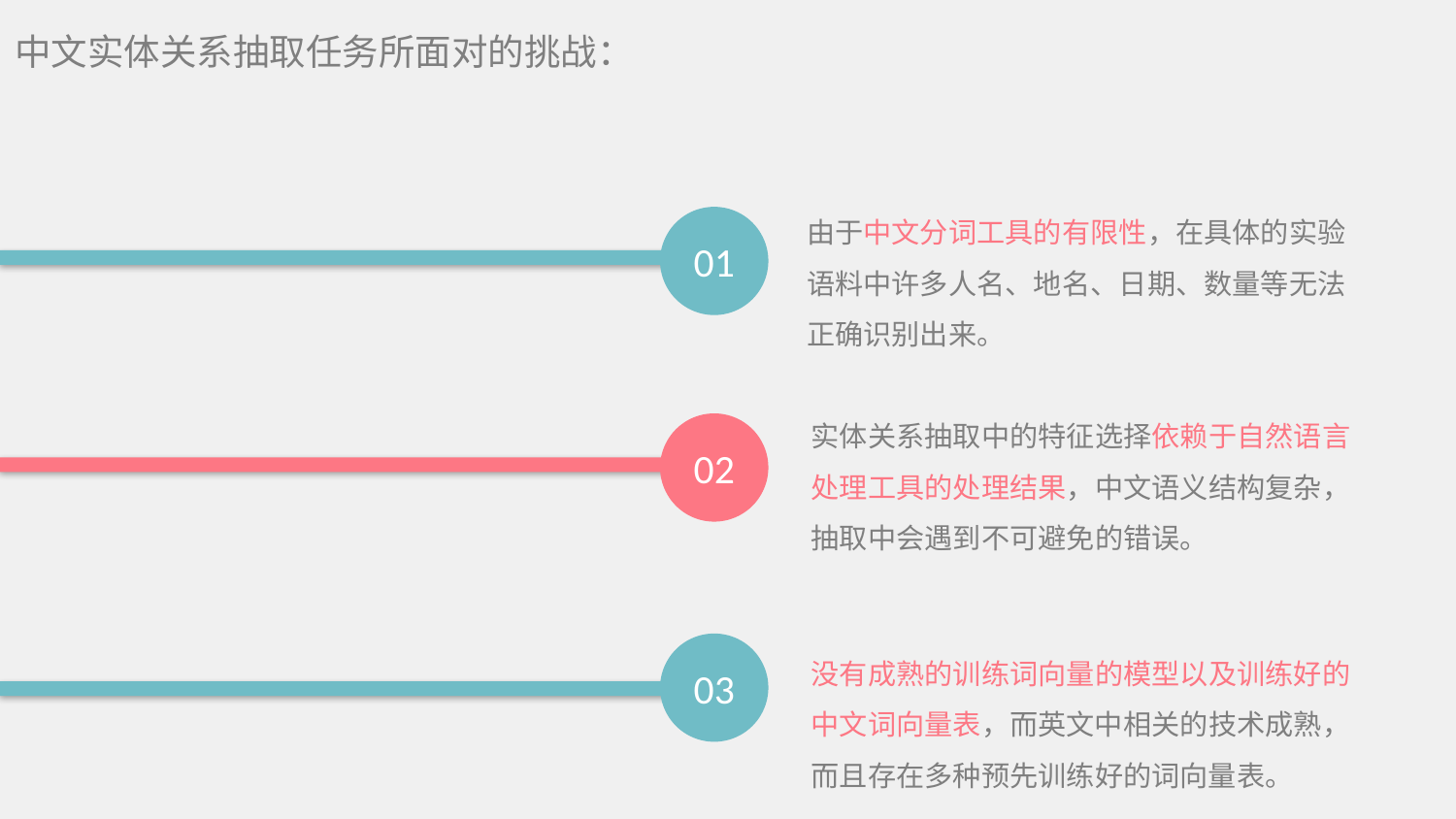

中文实体关系抽取任务所面对的挑战：
由于中文分词工具的有限性，在具体的实验语料中许多人名、地名、日期、数量等无法正确识别出来。
01

实体关系抽取中的特征选择依赖于自然语言处理工具的处理结果，中文语义结构复杂，抽取中会遇到不可避免的错误。
02

没有成熟的训练词向量的模型以及训练好的中文词向量表，而英文中相关的技术成熟，而且存在多种预先训练好的词向量表。
03